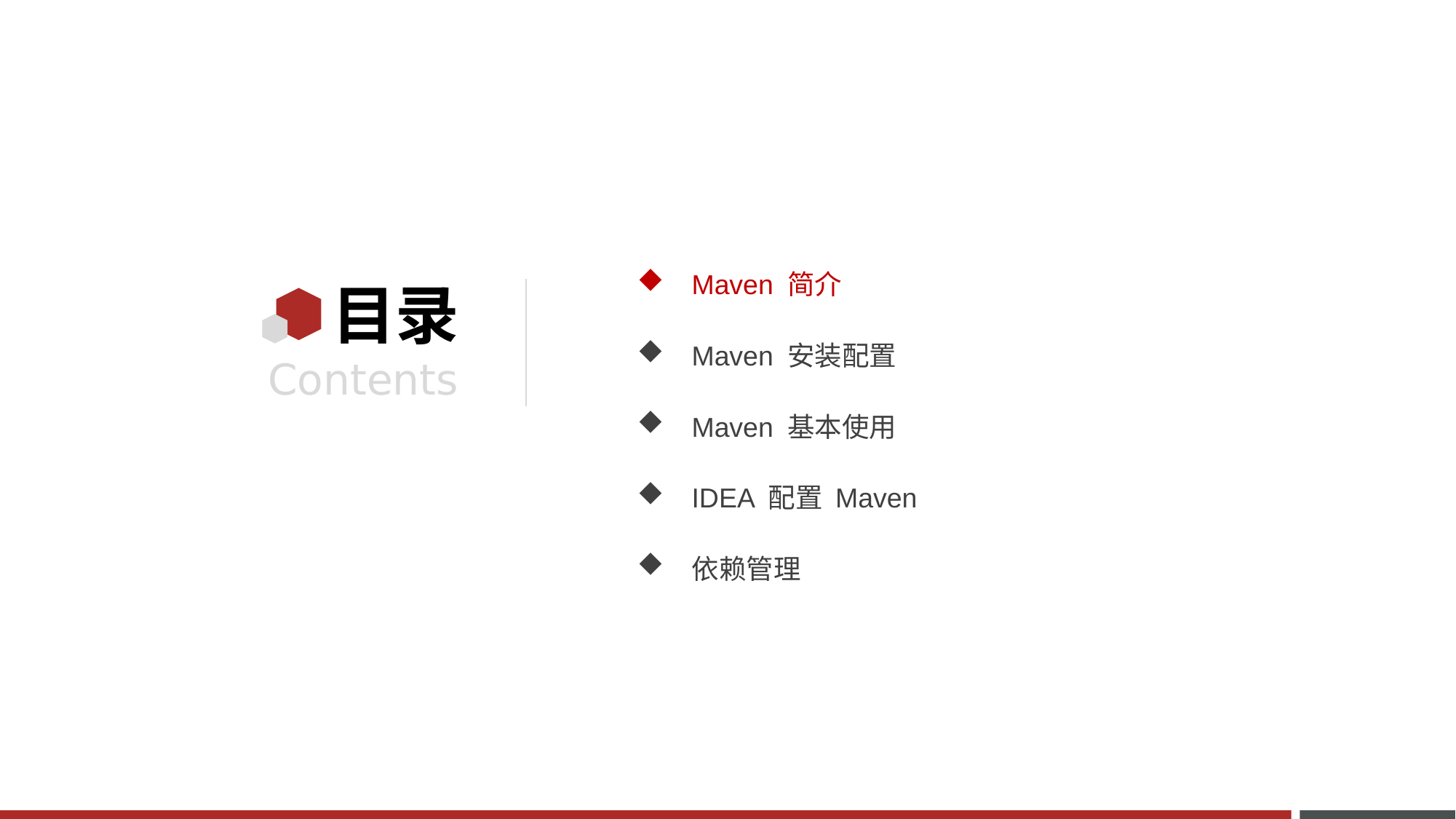

Maven 简介
Maven 安装配置
Maven 基本使用
IDEA 配置 Maven
依赖管理